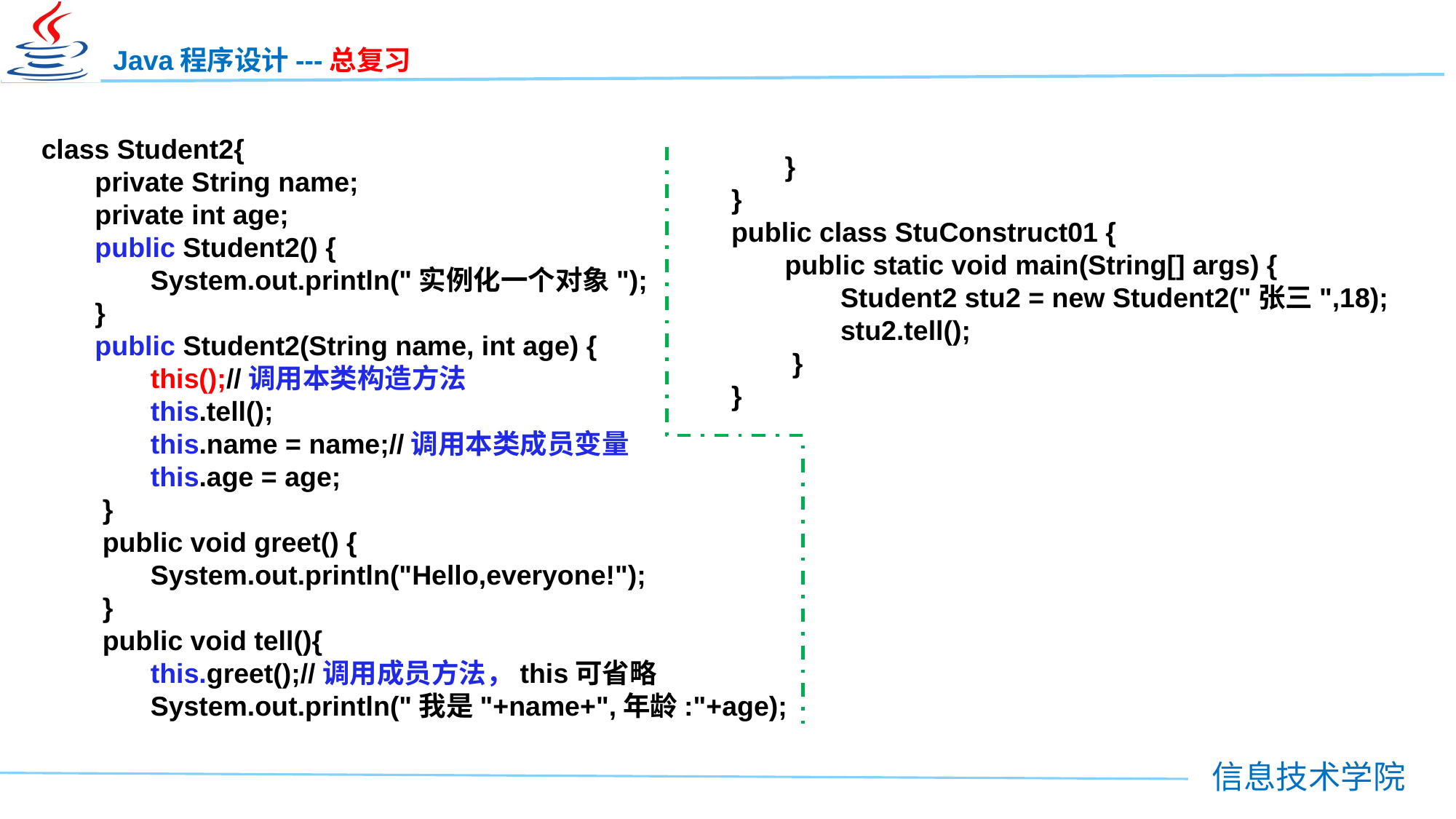

class Student2{
       private String name;
       private int age;
       public Student2() {
    	System.out.println("实例化一个对象");
       }
       public Student2(String name, int age) {
        	this();//调用本类构造方法
        	this.tell();
    	this.name = name;//调用本类成员变量
        	this.age = age;
        }
        public void greet() {
    	System.out.println("Hello,everyone!");
        }
        public void tell(){
       	this.greet();//调用成员方法，this可省略
    	System.out.println("我是"+name+",年龄:"+age);
       }
}
public class StuConstruct01 {
       public static void main(String[] args) {
	Student2 stu2 = new Student2("张三",18);
       	stu2.tell();
        }
}